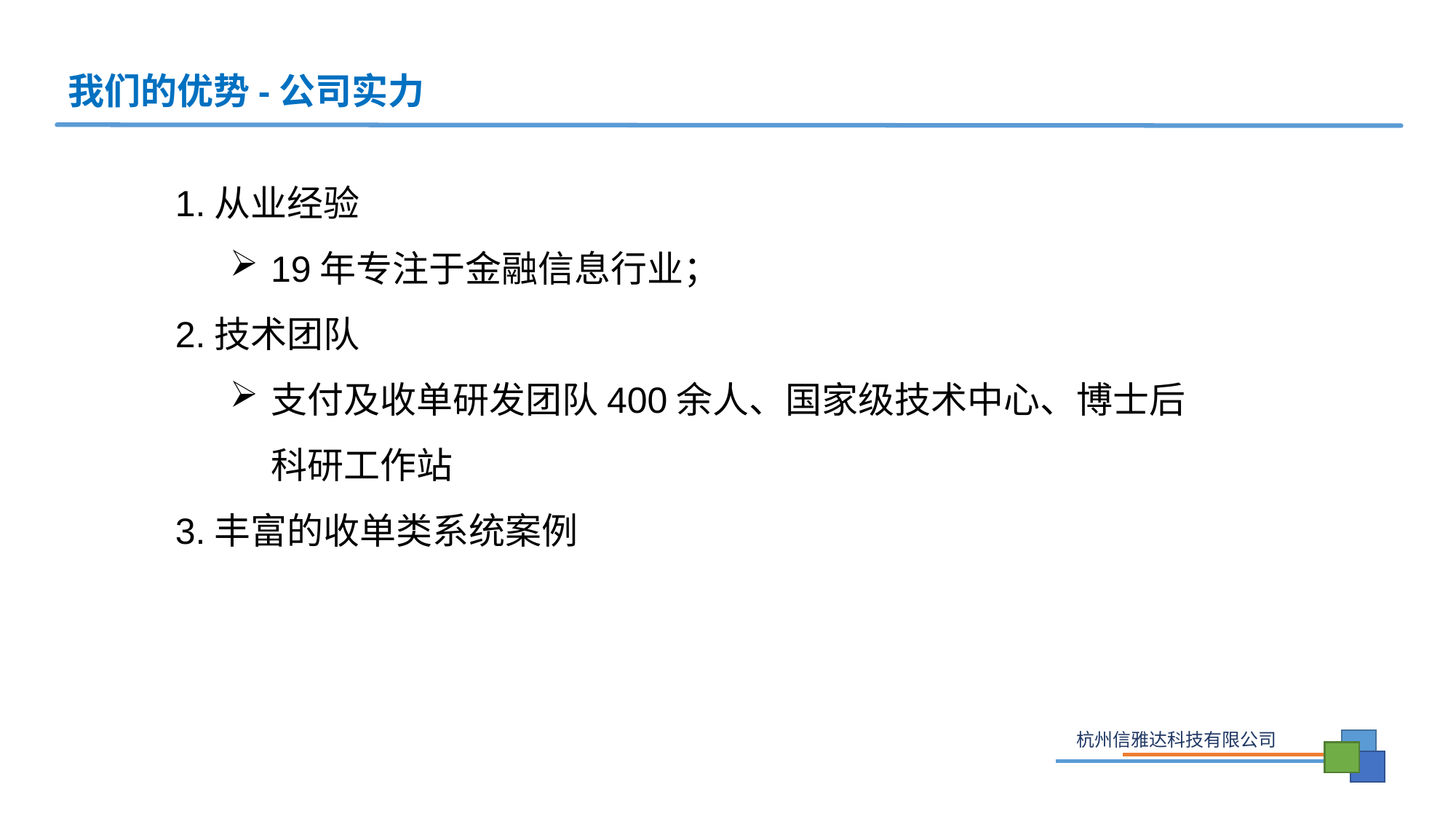

我们的优势-公司实力
1.从业经验
19年专注于金融信息行业；
2.技术团队
支付及收单研发团队400余人、国家级技术中心、博士后科研工作站
3.丰富的收单类系统案例
杭州信雅达科技有限公司